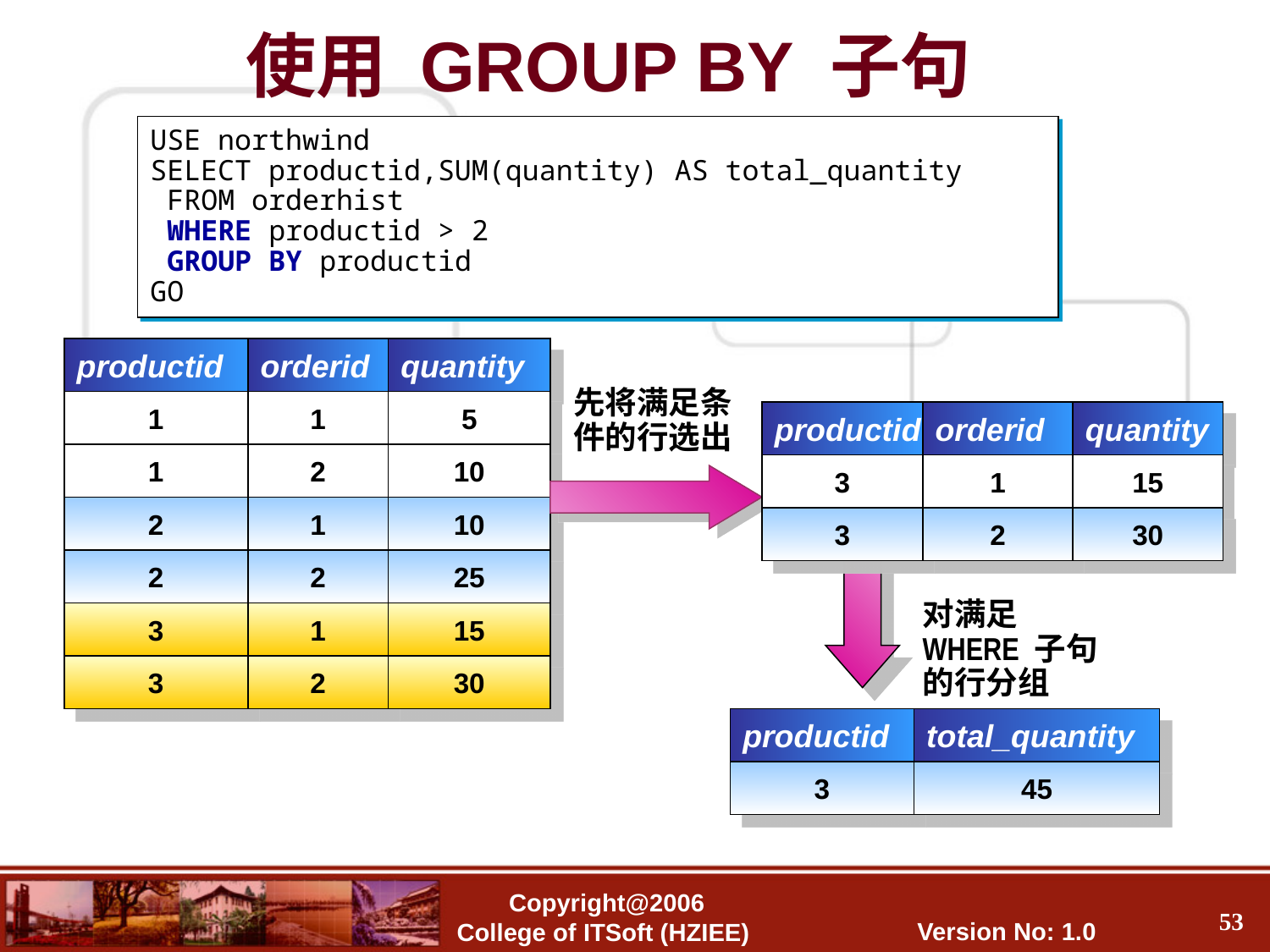

使用 GROUP BY 子句
USE northwind
SELECT productid,SUM(quantity) AS total_quantity
 FROM orderhist
 WHERE productid > 2
 GROUP BY productid
GO
productid
orderid
quantity
1
1
5
1
2
10
2
1
10
2
2
25
3
1
15
3
2
30
先将满足条件的行选出
productid
orderid
quantity
3
1
15
3
2
30

对满足 WHERE 子句的行分组
productid
total_quantity
3
45